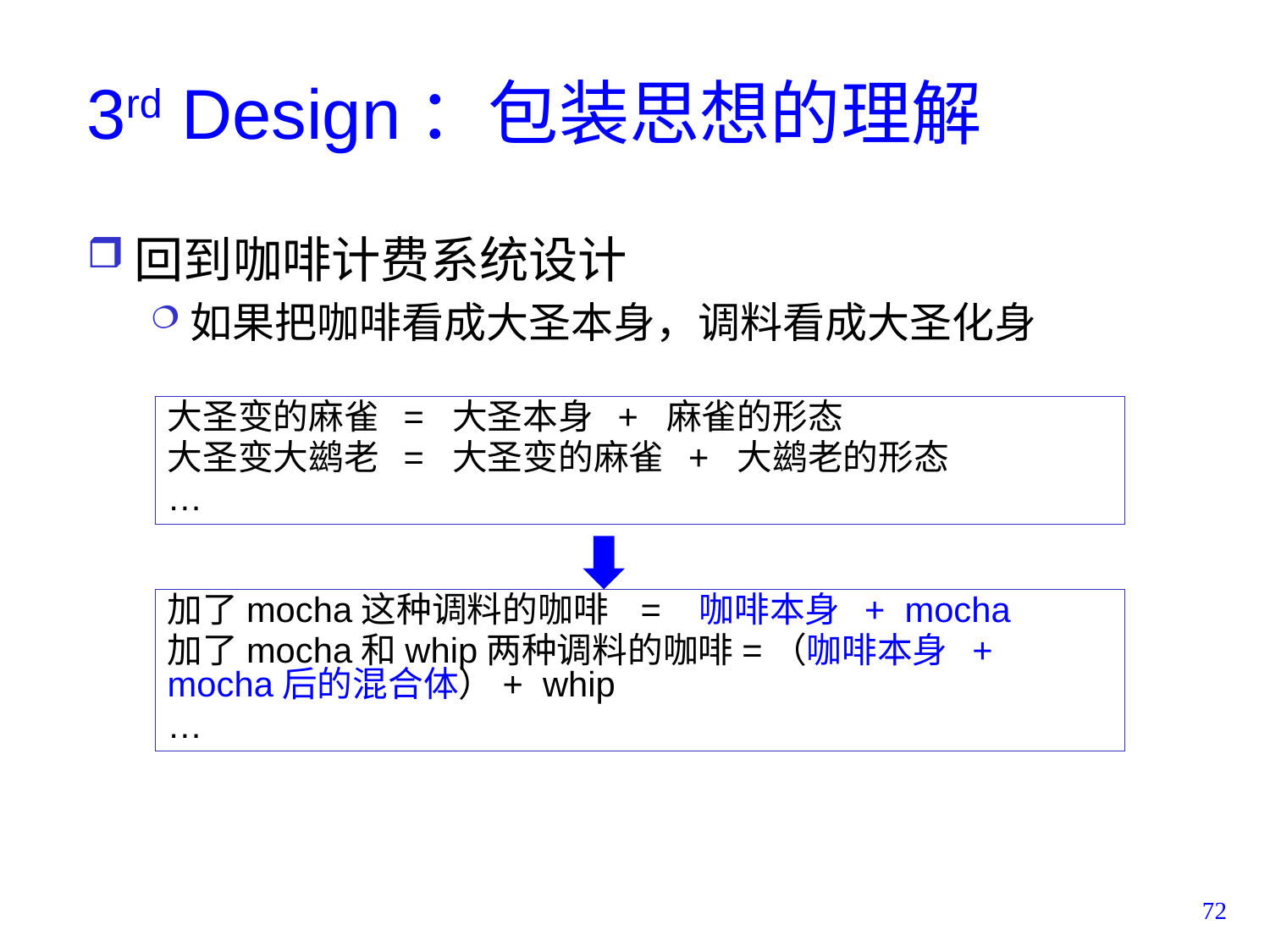

# 3rd Design：包装思想的理解
回到咖啡计费系统设计
如果把咖啡看成大圣本身，调料看成大圣化身

大圣变的麻雀  =  大圣本身  +  麻雀的形态
大圣变大鹚老  =  大圣变的麻雀  +  大鹚老的形态
…

加了mocha这种调料的咖啡   =   咖啡本身  +  mocha
加了mocha和whip两种调料的咖啡=（咖啡本身  +  mocha后的混合体）+  whip
…
72